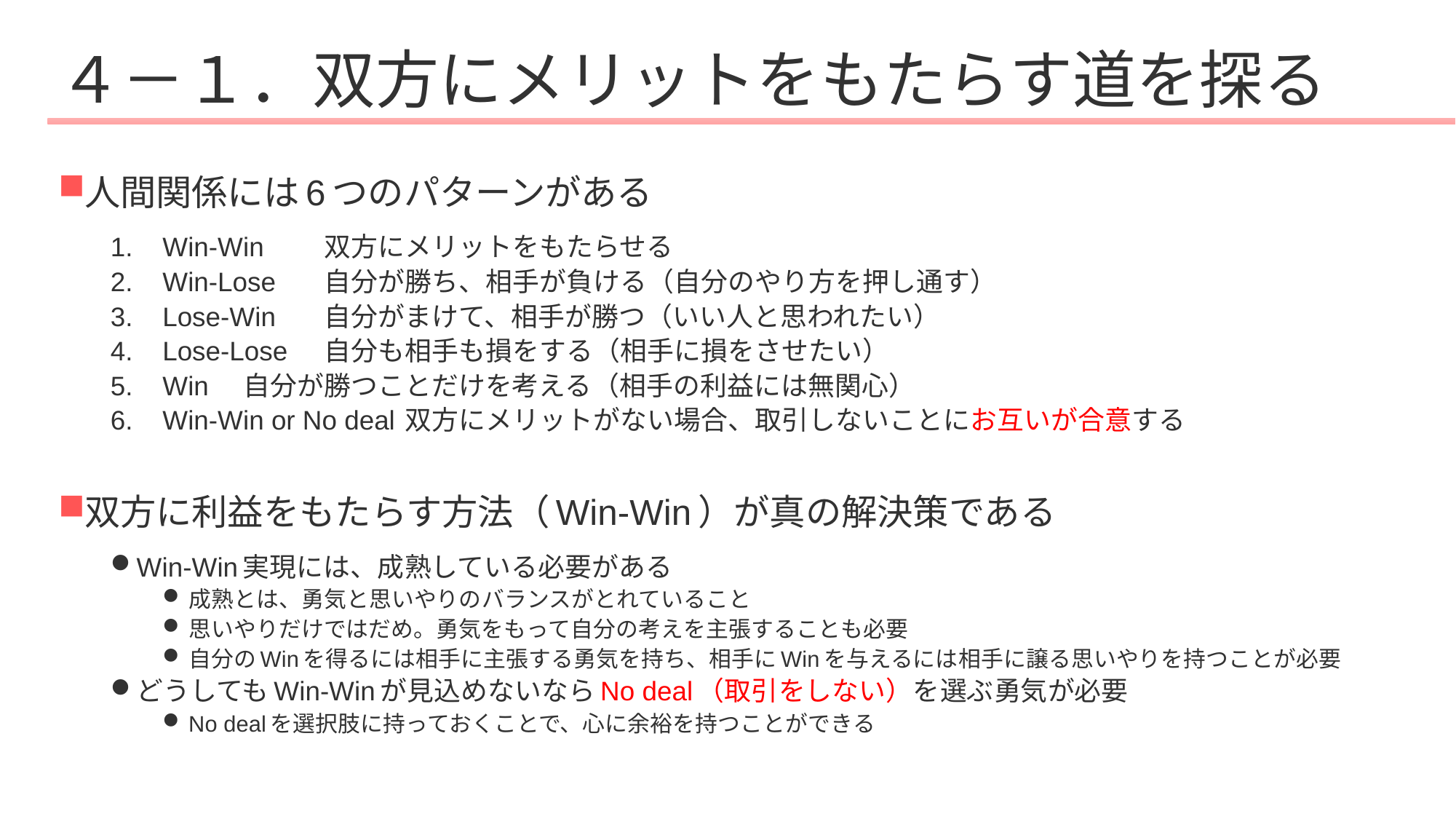

# ４－１．双方にメリットをもたらす道を探る
人間関係には6つのパターンがある
Win-Win 		双方にメリットをもたらせる
Win-Lose		自分が勝ち、相手が負ける（自分のやり方を押し通す）
Lose-Win 		自分がまけて、相手が勝つ（いい人と思われたい）
Lose-Lose 		自分も相手も損をする（相手に損をさせたい）
Win 			自分が勝つことだけを考える（相手の利益には無関心）
Win-Win or No deal	双方にメリットがない場合、取引しないことにお互いが合意する
双方に利益をもたらす方法（Win-Win）が真の解決策である
Win-Win実現には、成熟している必要がある
成熟とは、勇気と思いやりのバランスがとれていること
思いやりだけではだめ。勇気をもって自分の考えを主張することも必要
自分のWinを得るには相手に主張する勇気を持ち、相手にWinを与えるには相手に譲る思いやりを持つことが必要
どうしてもWin-Winが見込めないならNo deal（取引をしない）を選ぶ勇気が必要
No dealを選択肢に持っておくことで、心に余裕を持つことができる
44